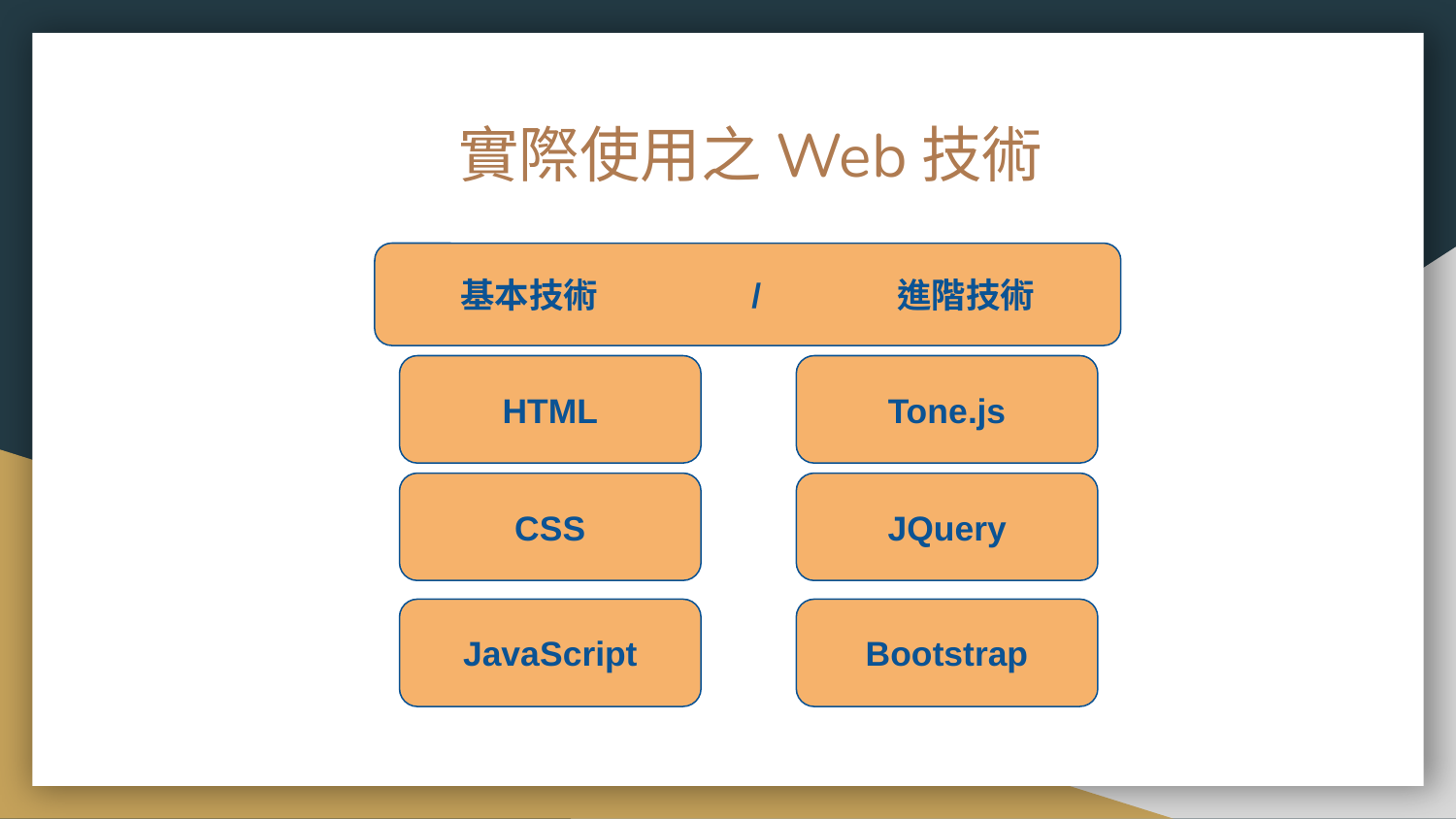

# 實際使用之Web技術
基本技術		/	進階技術
HTML
Tone.js
CSS
JQuery
JavaScript
Bootstrap